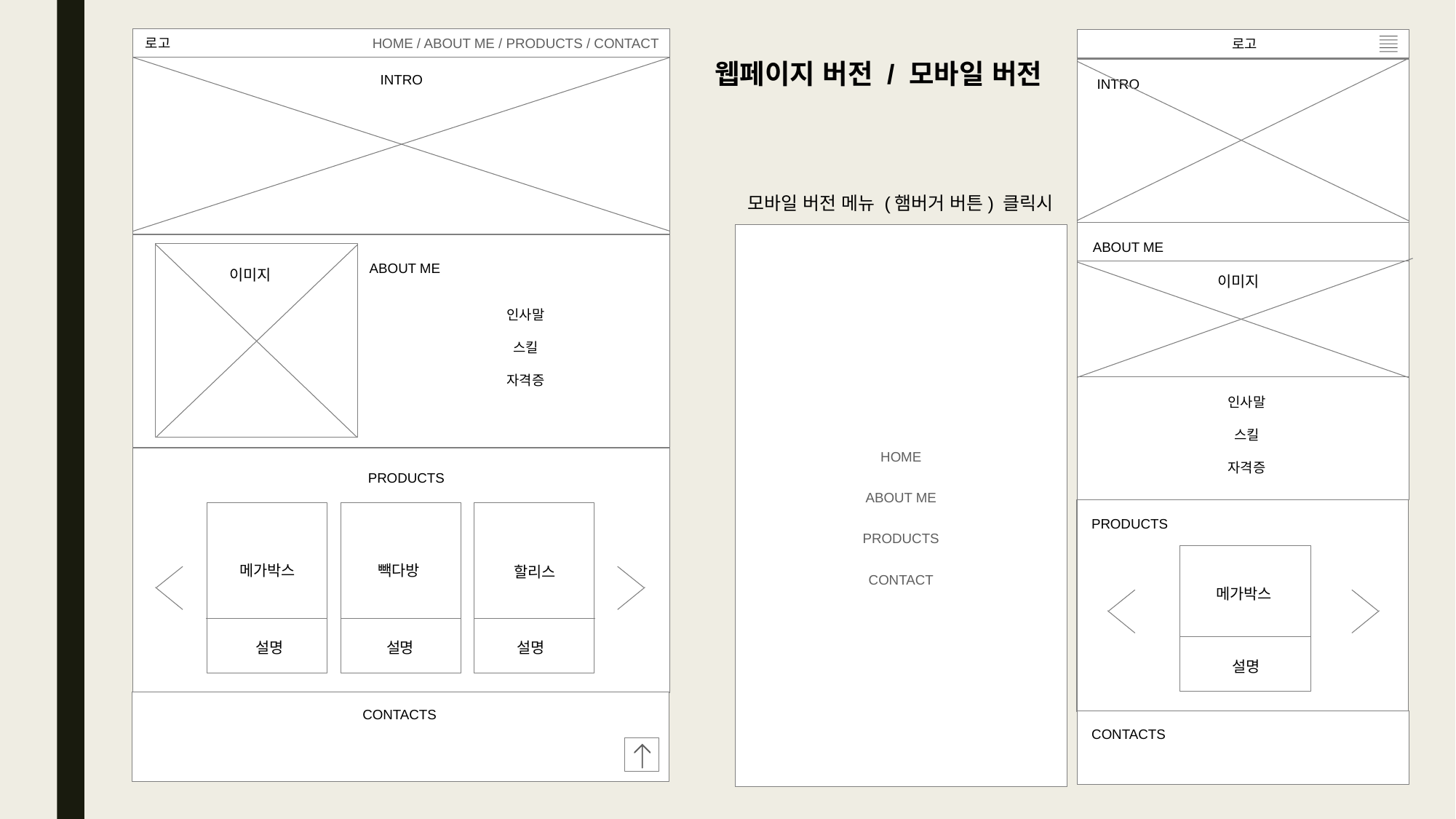

HOME / ABOUT ME / PRODUCTS / CONTACT
로고

로고

웹페이지 버전 / 모바일 버전

INTRO
INTRO
모바일 버전 메뉴 (햄버거 버튼) 클릭시

HOME
ABOUT ME
PRODUCTS
CONTACT
ABOUT ME

ABOUT ME
이미지

이미지
인사말

스킬

자격증
인사말

스킬

자격증

PRODUCTS

PRODUCTS

메가박스
빽다방
할리스
메가박스
설명
설명
설명
설명

CONTACTS

CONTACTS